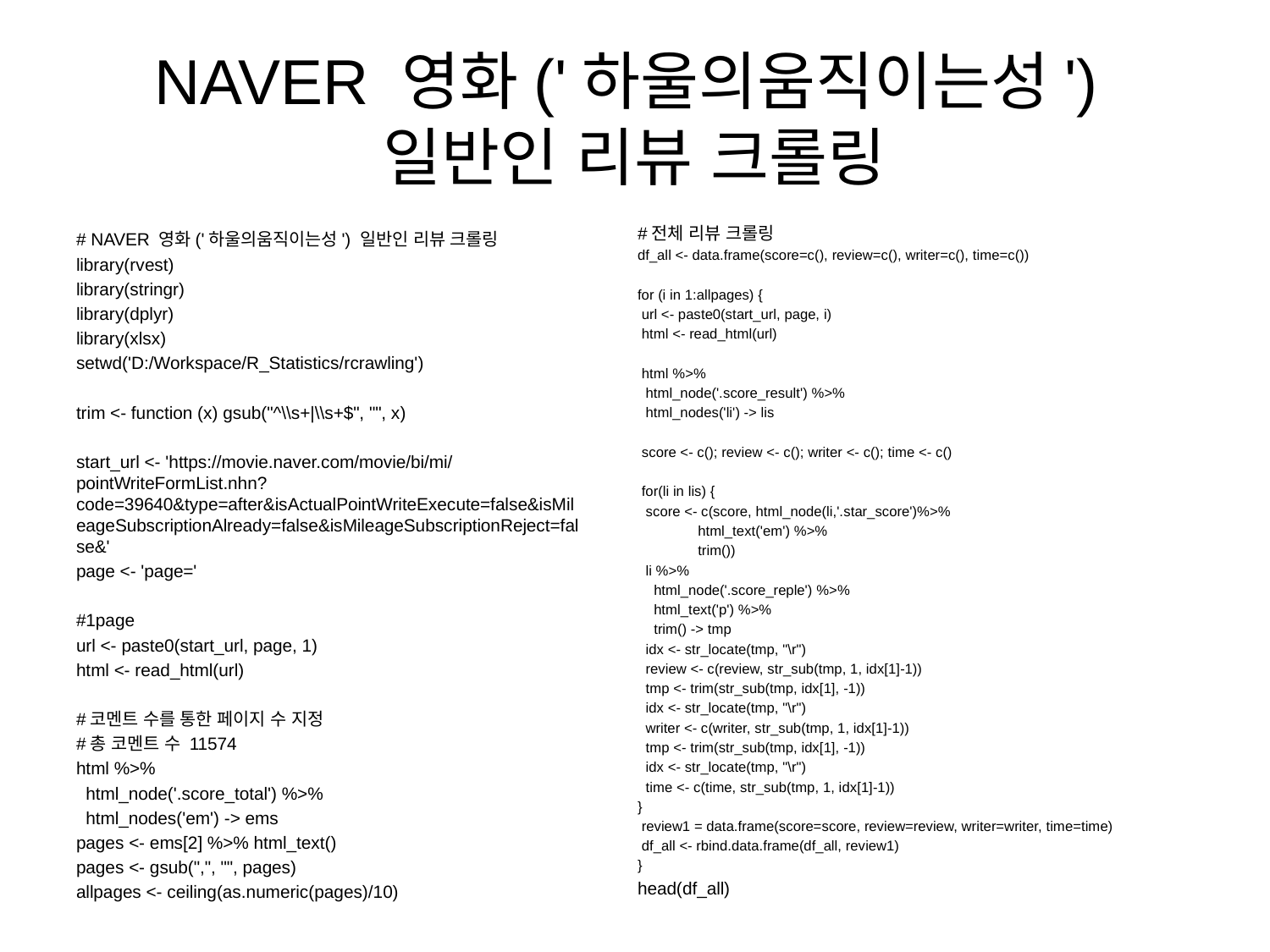

# NAVER 영화('하울의움직이는성') 일반인 리뷰 크롤링
#전체 리뷰 크롤링
df_all <- data.frame(score=c(), review=c(), writer=c(), time=c())

for (i in 1:allpages) {
 url <- paste0(start_url, page, i)
 html <- read_html(url)

 html %>%
  html_node('.score_result') %>%
  html_nodes('li') -> lis

 score <- c(); review <- c(); writer <- c(); time <- c()

 for(li in lis) {
  score <- c(score, html_node(li,'.star_score')%>%
               html_text('em') %>%
               trim())
  li %>%
    html_node('.score_reple') %>%
    html_text('p') %>%
    trim() -> tmp
  idx <- str_locate(tmp, "\r")
  review <- c(review, str_sub(tmp, 1, idx[1]-1))
  tmp <- trim(str_sub(tmp, idx[1], -1))
  idx <- str_locate(tmp, "\r")
  writer <- c(writer, str_sub(tmp, 1, idx[1]-1))
  tmp <- trim(str_sub(tmp, idx[1], -1))
  idx <- str_locate(tmp, "\r")
  time <- c(time, str_sub(tmp, 1, idx[1]-1))
}
 review1 = data.frame(score=score, review=review, writer=writer, time=time)
 df_all <- rbind.data.frame(df_all, review1)
}
head(df_all)
# NAVER 영화('하울의움직이는성') 일반인 리뷰 크롤링
library(rvest)
library(stringr)
library(dplyr)
library(xlsx)
setwd('D:/Workspace/R_Statistics/rcrawling')

trim <- function (x) gsub("^\\s+|\\s+$", "", x)

start_url <- 'https://movie.naver.com/movie/bi/mi/pointWriteFormList.nhn?code=39640&type=after&isActualPointWriteExecute=false&isMileageSubscriptionAlready=false&isMileageSubscriptionReject=false&'
page <- 'page='

#1page
url <- paste0(start_url, page, 1)
html <- read_html(url)

#코멘트 수를 통한 페이지 수 지정
#총 코멘트 수 11574
html %>%
  html_node('.score_total') %>%
  html_nodes('em') -> ems
pages <- ems[2] %>% html_text()
pages <- gsub(",", "", pages)
allpages <- ceiling(as.numeric(pages)/10)